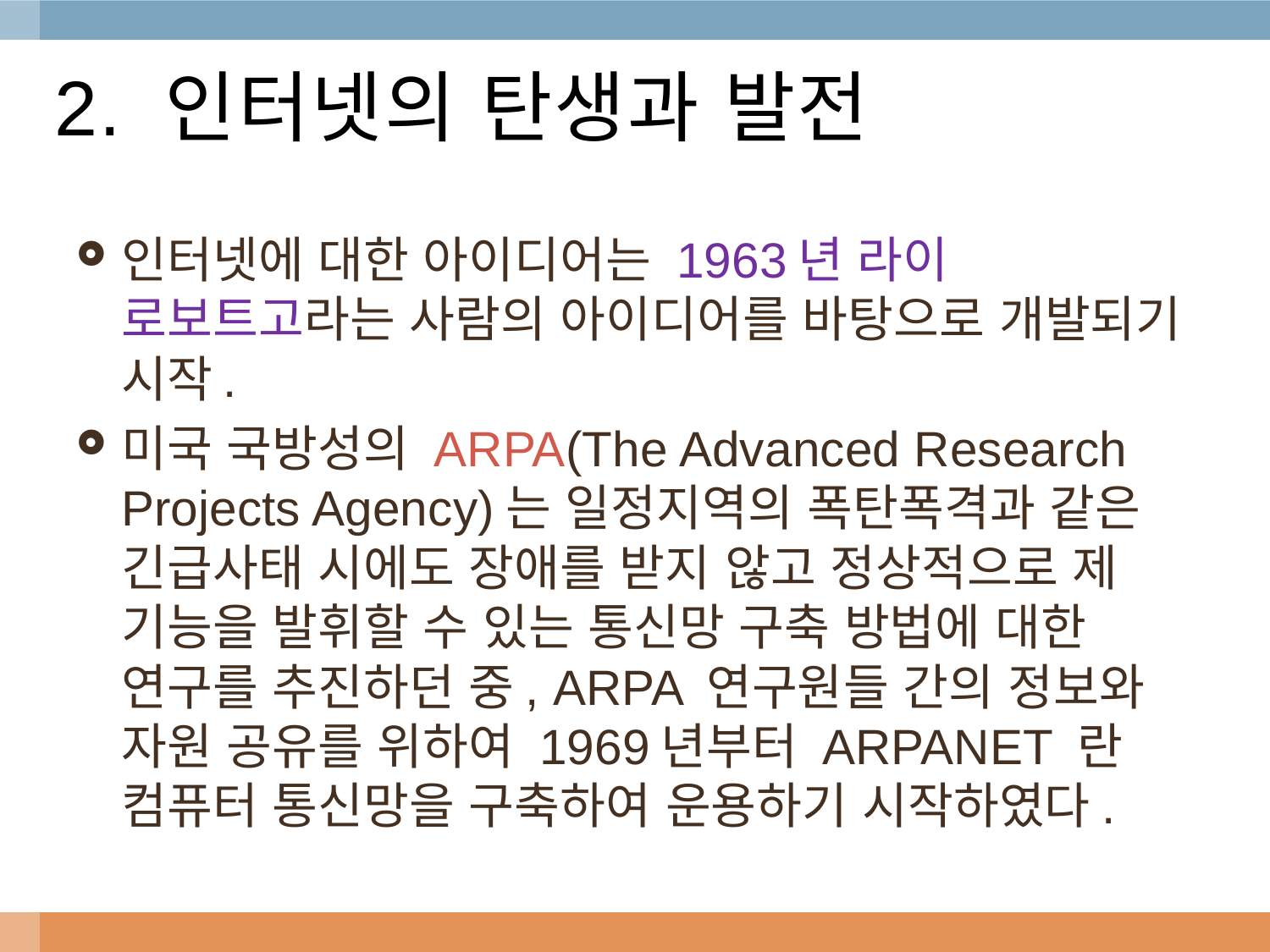

# 2. 인터넷의 탄생과 발전
인터넷에 대한 아이디어는 1963년 라이 로보트고라는 사람의 아이디어를 바탕으로 개발되기 시작.
미국 국방성의 ARPA(The Advanced Research Projects Agency)는 일정지역의 폭탄폭격과 같은 긴급사태 시에도 장애를 받지 않고 정상적으로 제 기능을 발휘할 수 있는 통신망 구축 방법에 대한 연구를 추진하던 중, ARPA 연구원들 간의 정보와 자원 공유를 위하여 1969년부터 ARPANET 란 컴퓨터 통신망을 구축하여 운용하기 시작하였다.